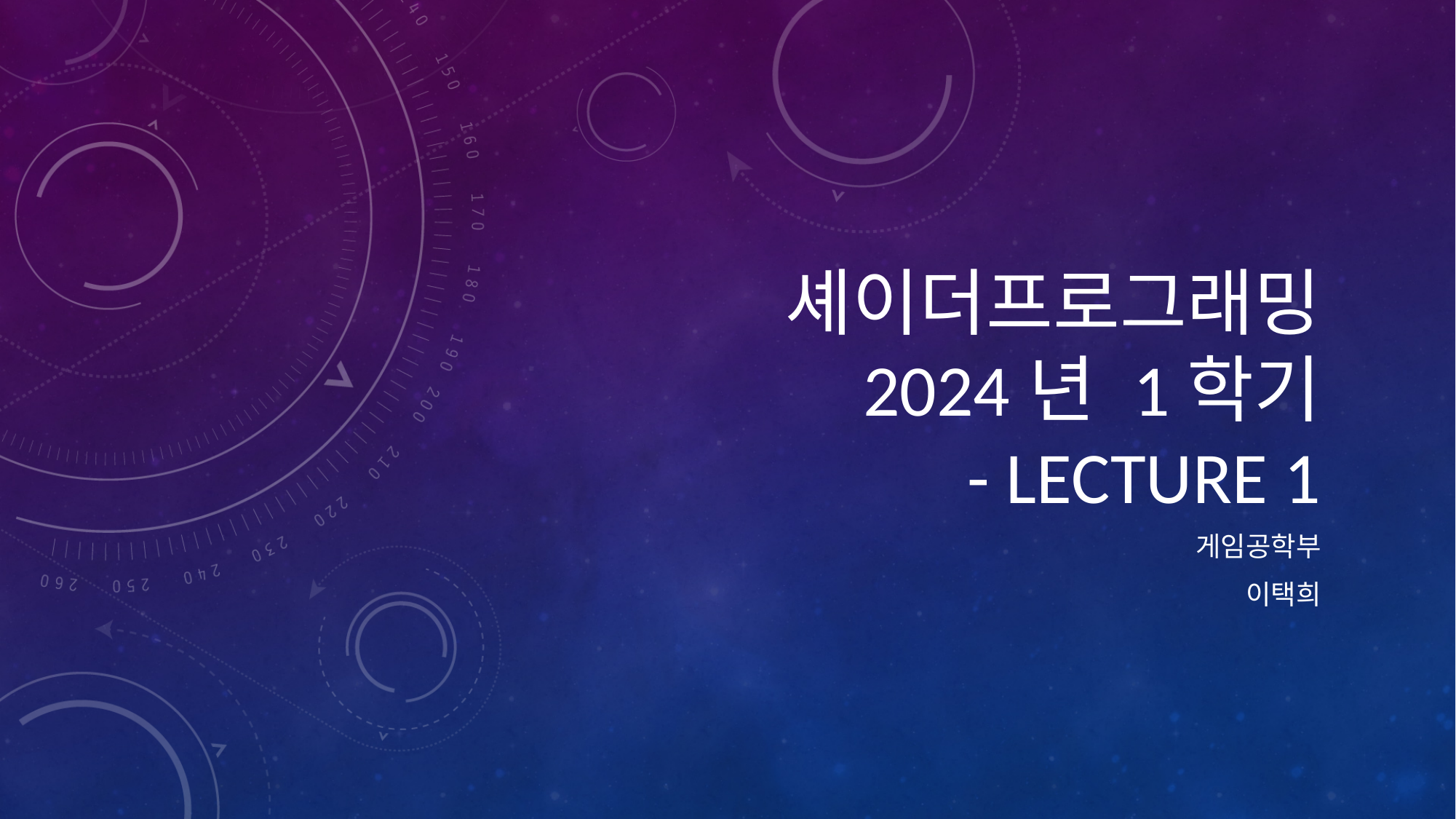

# 셰이더프로그래밍 2024년 1학기 - Lecture 1
게임공학부
이택희